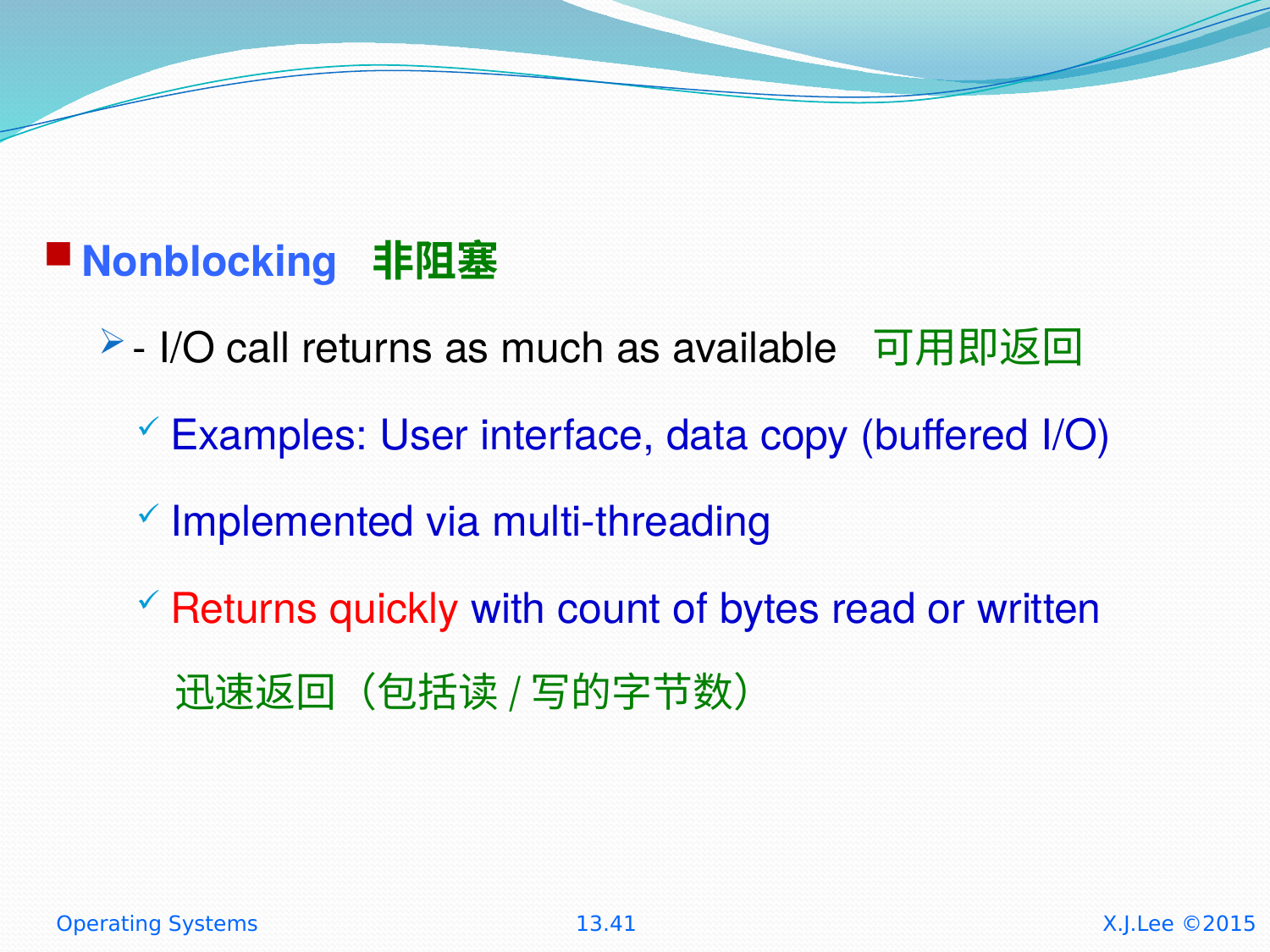

#
Nonblocking  非阻塞
- I/O call returns as much as available  可用即返回
Examples: User interface, data copy (buffered I/O)
Implemented via multi-threading
Returns quickly with count of bytes read or written
迅速返回（包括读/写的字节数）
Operating Systems
13.41
X.J.Lee ©2015